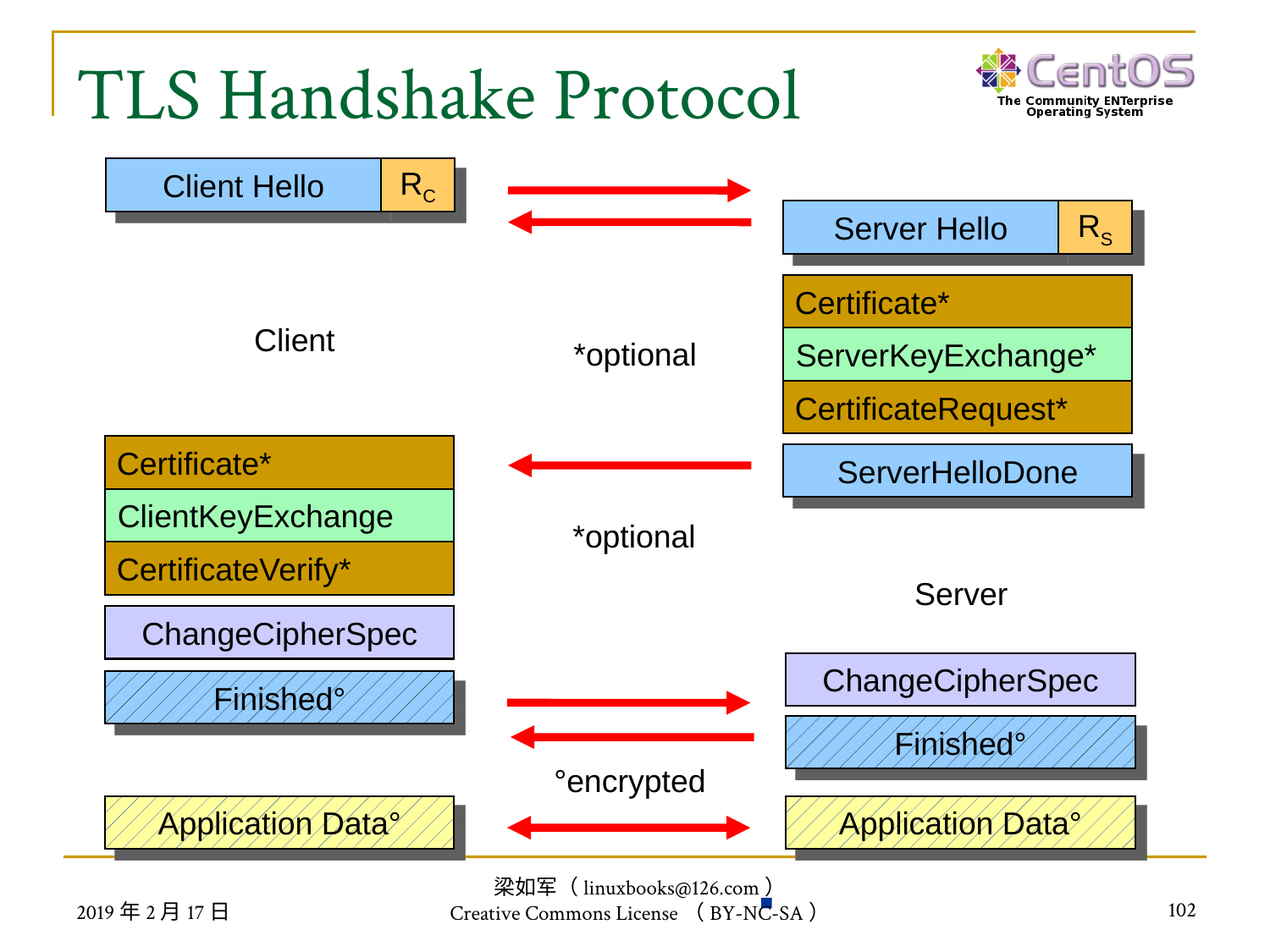

# TLS Handshake Protocol
Client Hello
RC

Client
Server Hello
RS

Server
Certificate*
*optional
ServerKeyExchange*
CertificateRequest*
Certificate*
ClientKeyExchange
*optional
CertificateVerify*
ServerHelloDone

ChangeCipherSpec
Finished°

ChangeCipherSpec
Finished°

°encrypted
Application Data°
Application Data°

102
2019年2月17日
梁如军（linuxbooks@126.com）
Creative Commons License（BY-NC-SA）